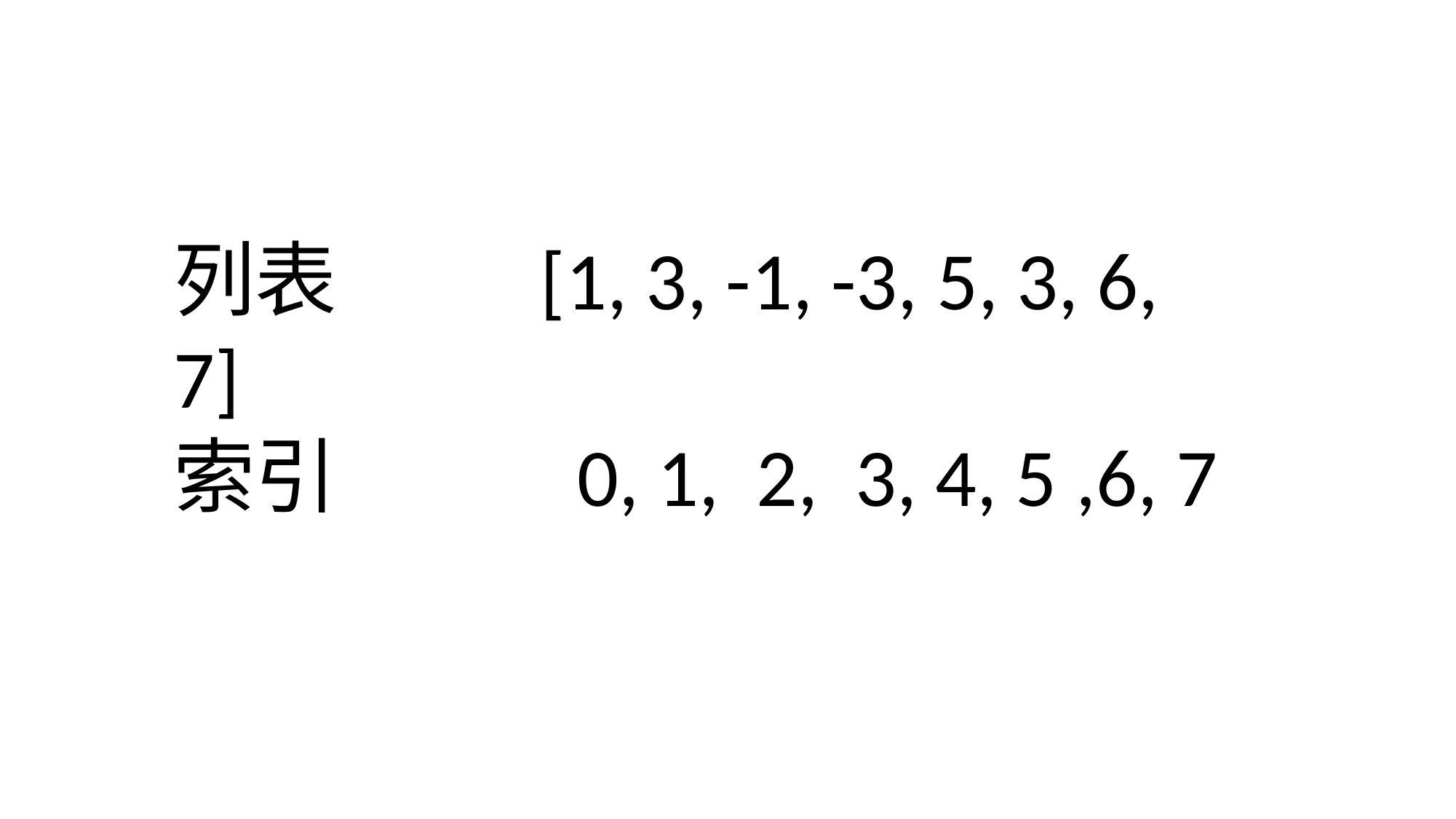

列表          [1, 3, -1, -3, 5, 3, 6, 7]
索引            0, 1,  2,  3, 4, 5 ,6, 7